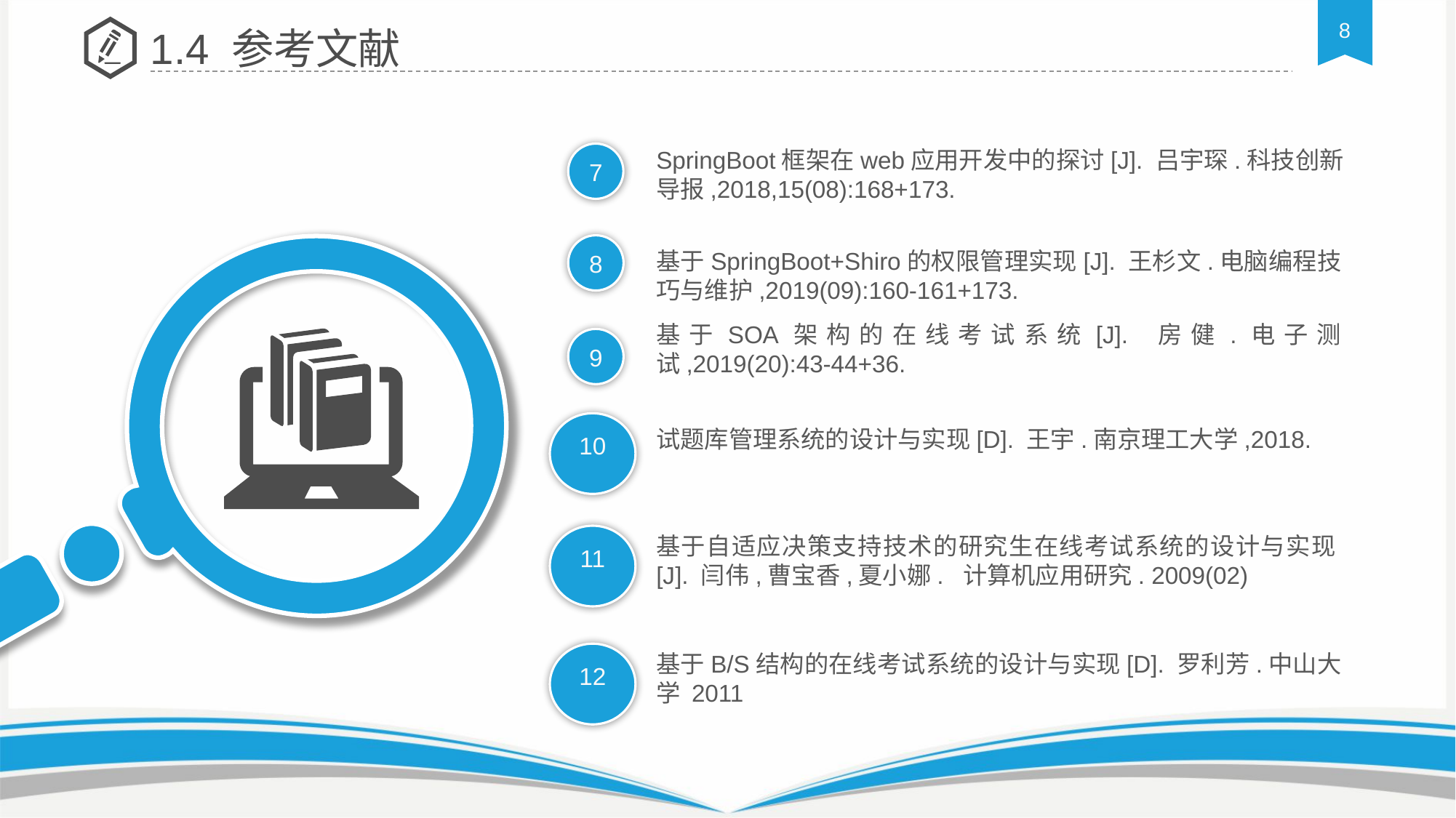

1.4 参考文献
SpringBoot框架在web应用开发中的探讨[J]. 吕宇琛.科技创新导报,2018,15(08):168+173.
7

8
基于SpringBoot+Shiro的权限管理实现[J]. 王杉文.电脑编程技巧与维护,2019(09):160-161+173.
基于SOA架构的在线考试系统[J]. 房健.电子测试,2019(20):43-44+36.

9
10
试题库管理系统的设计与实现[D]. 王宇.南京理工大学,2018.
11
基于自适应决策支持技术的研究生在线考试系统的设计与实现[J]. 闫伟,曹宝香,夏小娜.  计算机应用研究. 2009(02)
12
基于B/S结构的在线考试系统的设计与实现[D]. 罗利芳.中山大学 2011